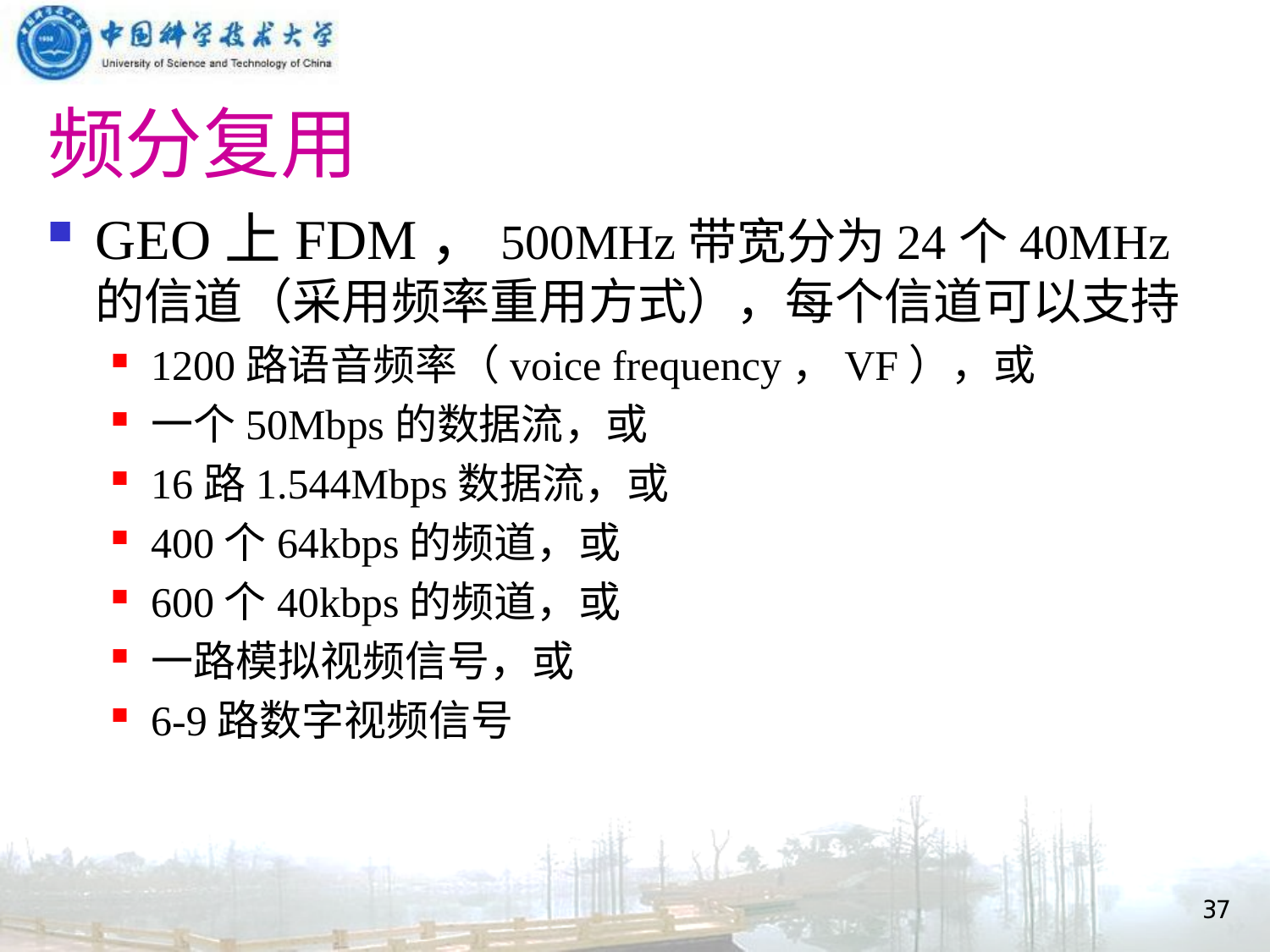

# 频分复用
GEO上FDM，500MHz带宽分为24个40MHz的信道（采用频率重用方式），每个信道可以支持
1200路语音频率（voice frequency，VF），或
一个50Mbps的数据流，或
16路1.544Mbps数据流，或
400个64kbps的频道，或
600个40kbps的频道，或
一路模拟视频信号，或
6-9路数字视频信号

37